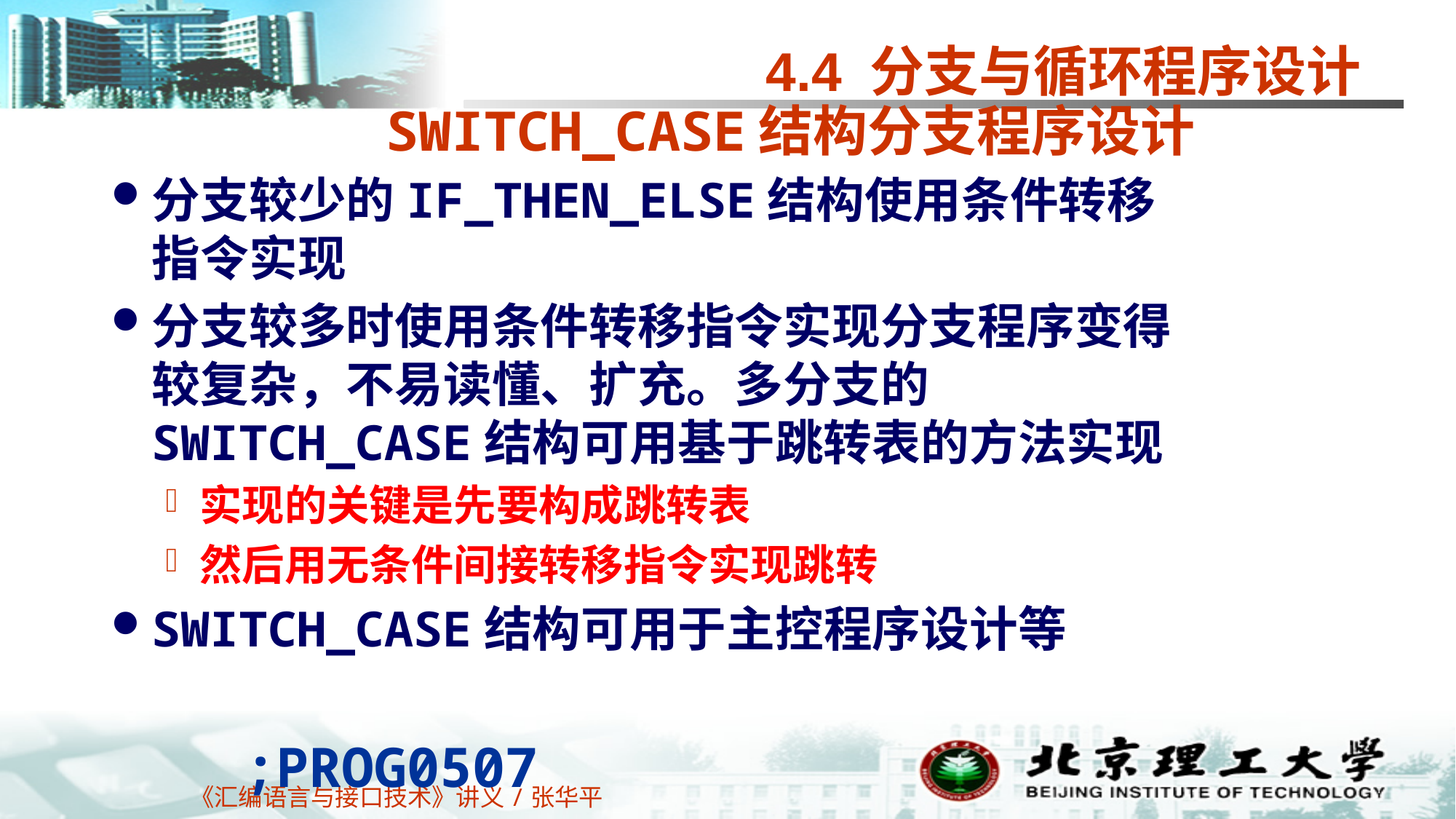

4.4 分支与循环程序设计
SWITCH_CASE结构分支程序设计
分支较少的IF_THEN_ELSE结构使用条件转移指令实现
分支较多时使用条件转移指令实现分支程序变得较复杂，不易读懂、扩充。多分支的SWITCH_CASE结构可用基于跳转表的方法实现
实现的关键是先要构成跳转表
然后用无条件间接转移指令实现跳转
SWITCH_CASE结构可用于主控程序设计等
;PROG0507